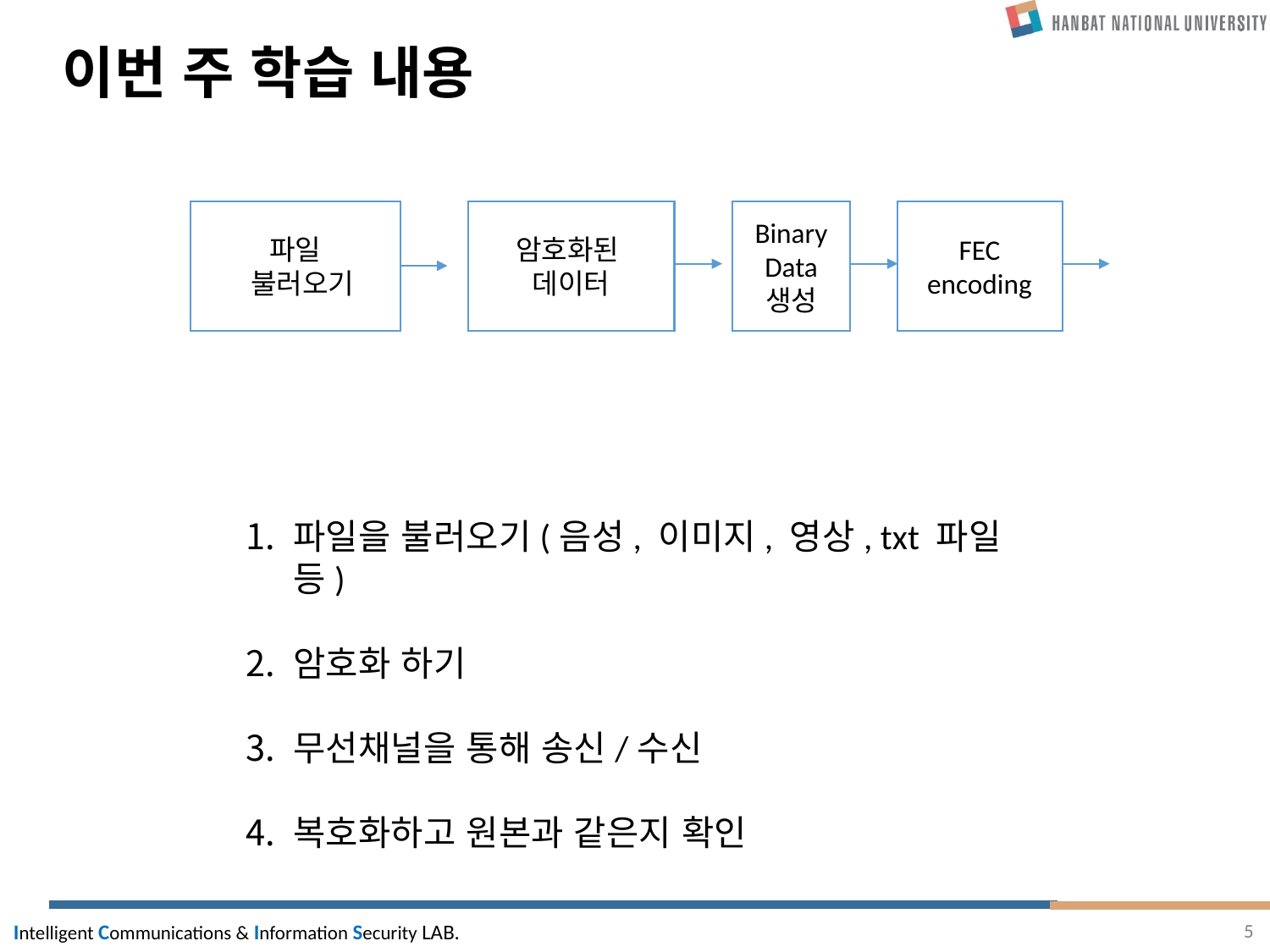

# 이번 주 학습 내용
파일
 불러오기
암호화된
데이터
Binary
Data
생성
FEC
encoding
파일을 불러오기(음성, 이미지, 영상, txt 파일 등)

암호화 하기

무선채널을 통해 송신/수신

복호화하고 원본과 같은지 확인
5